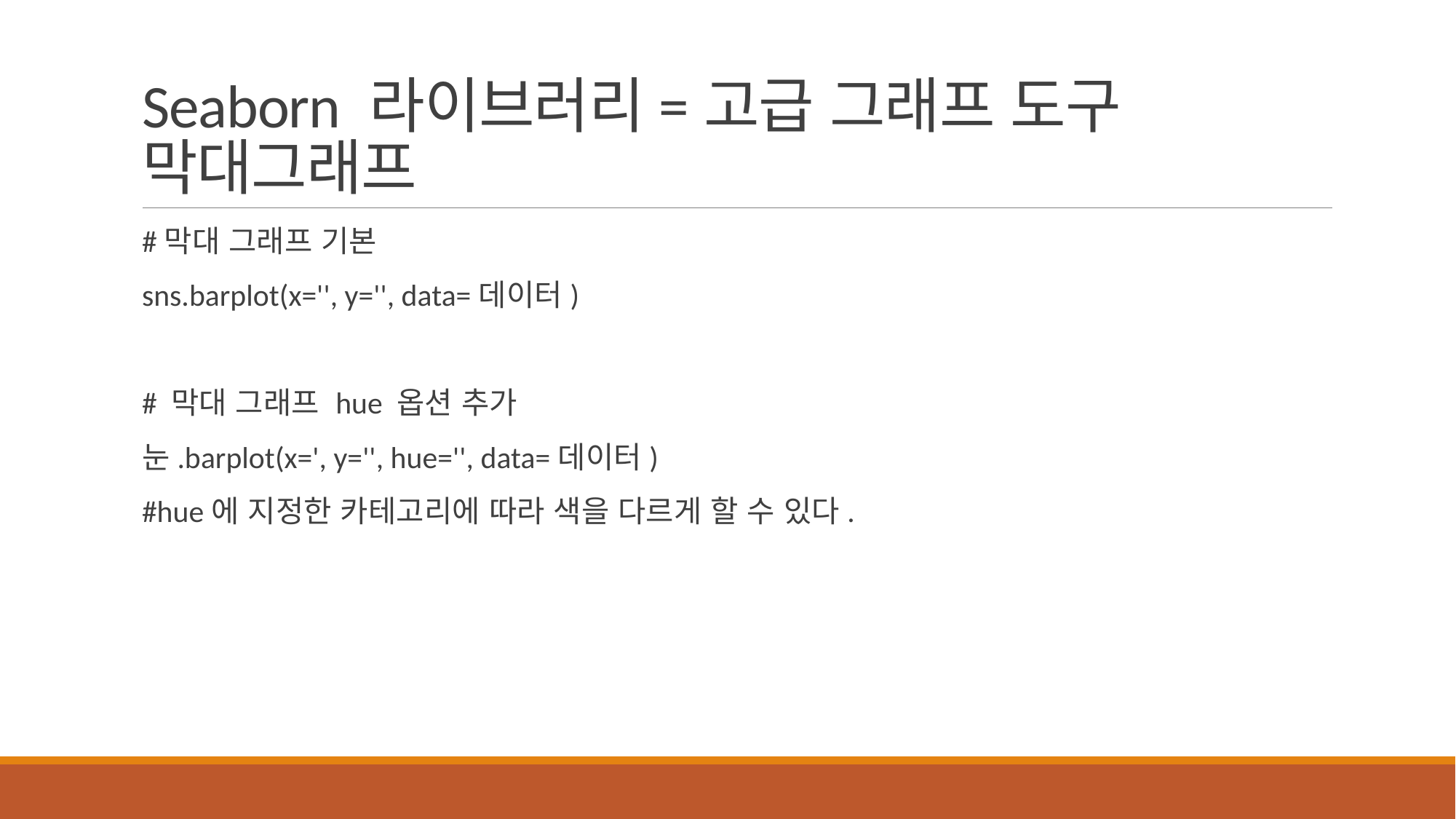

# Seaborn 라이브러리=고급 그래프 도구 막대그래프
#막대 그래프 기본
sns.barplot(x='', y='', data=데이터)

# 막대 그래프 hue 옵션 추가
눈.barplot(x=', y='', hue='', data=데이터)
#hue에 지정한 카테고리에 따라 색을 다르게 할 수 있다.